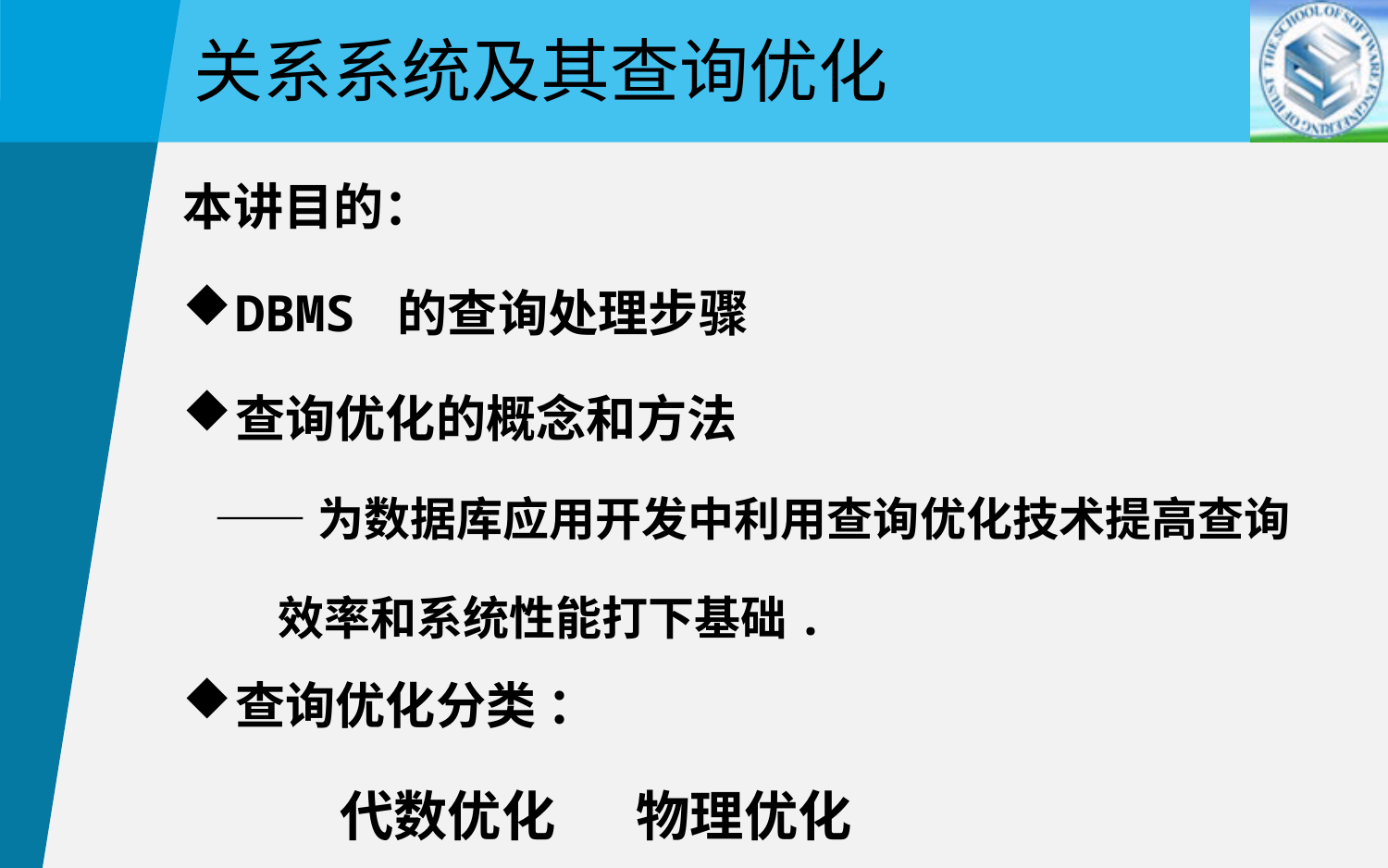

关系系统及其查询优化
本讲目的：
DBMS 的查询处理步骤
查询优化的概念和方法
   ——为数据库应用开发中利用查询优化技术提高查询
        效率和系统性能打下基础.
查询优化分类 ：
              代数优化	   物理优化